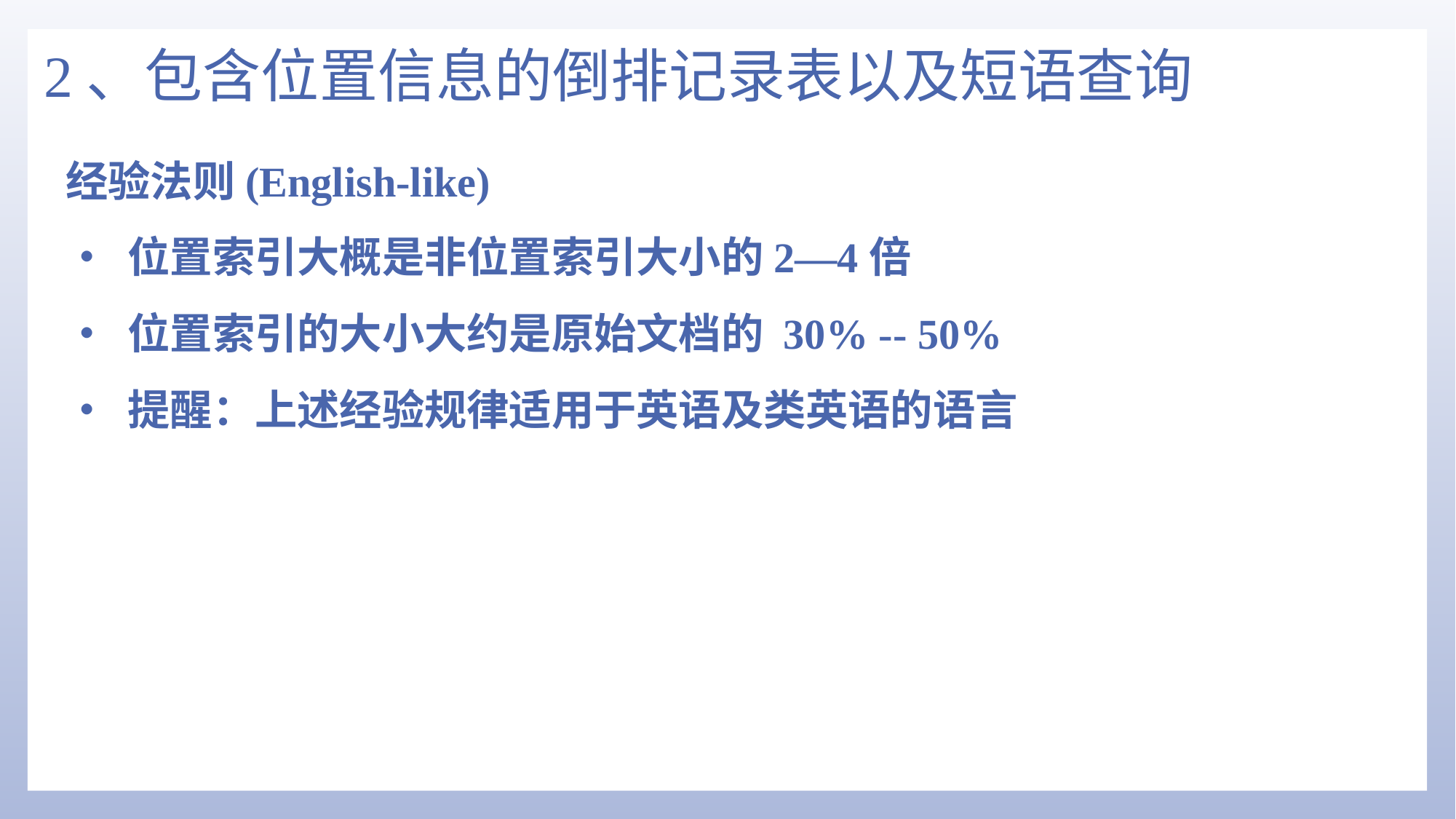

# 2、包含位置信息的倒排记录表以及短语查询
经验法则(English-like)
• 位置索引大概是非位置索引大小的2—4倍
• 位置索引的大小大约是原始文档的 30% -- 50%
• 提醒：上述经验规律适用于英语及类英语的语言